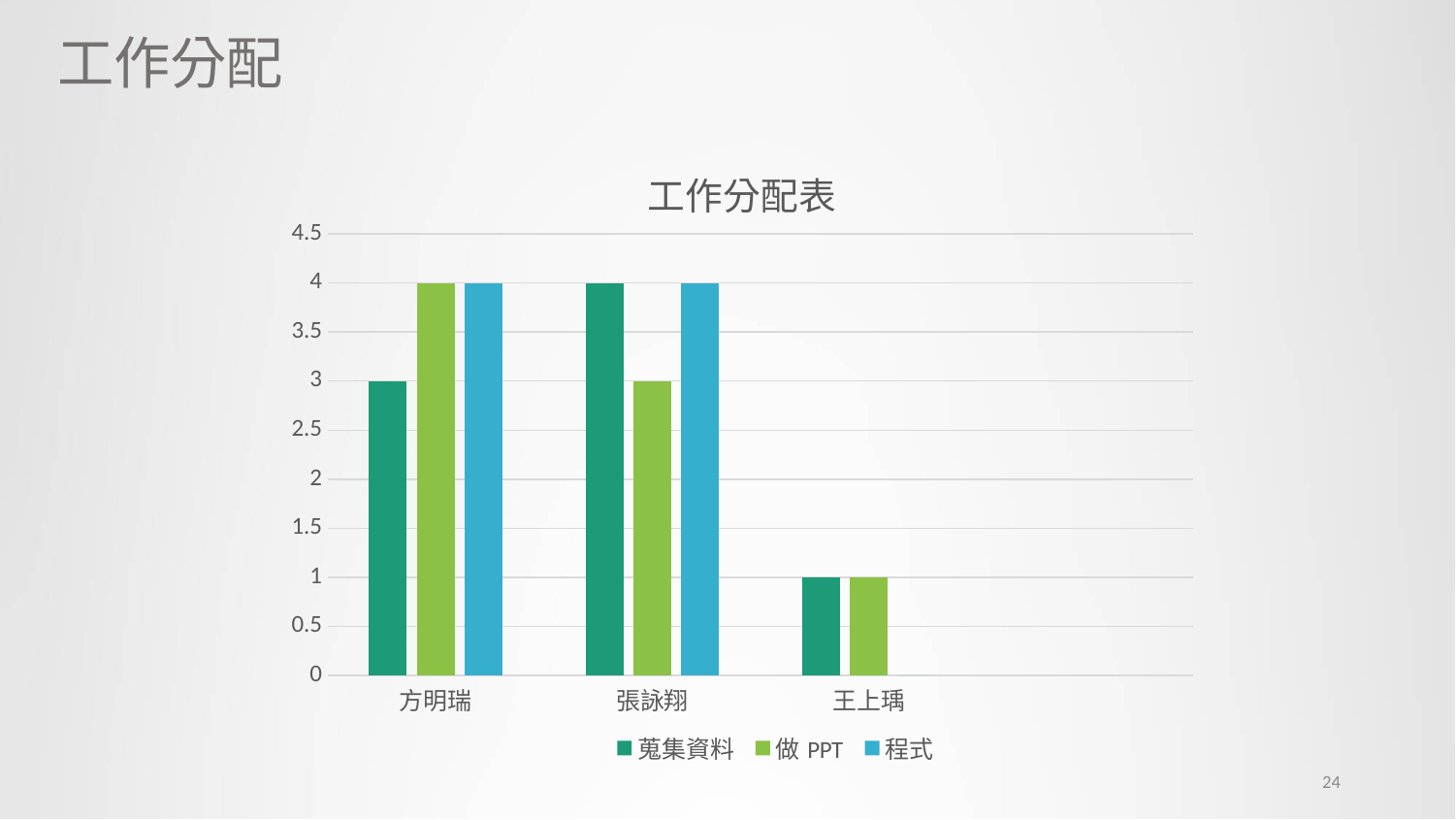

工作分配

### Chart: 工作分配表

| Category | 蒐集資料 | 做PPT | 程式 |
|---|---|---|---|
| 方明瑞 | 3.0 | 4.0 | 4.0 |
| 張詠翔 | 4.0 | 3.0 | 4.0 |
| 王上瑀 | 1.0 | 1.0 | 0.0 |
24